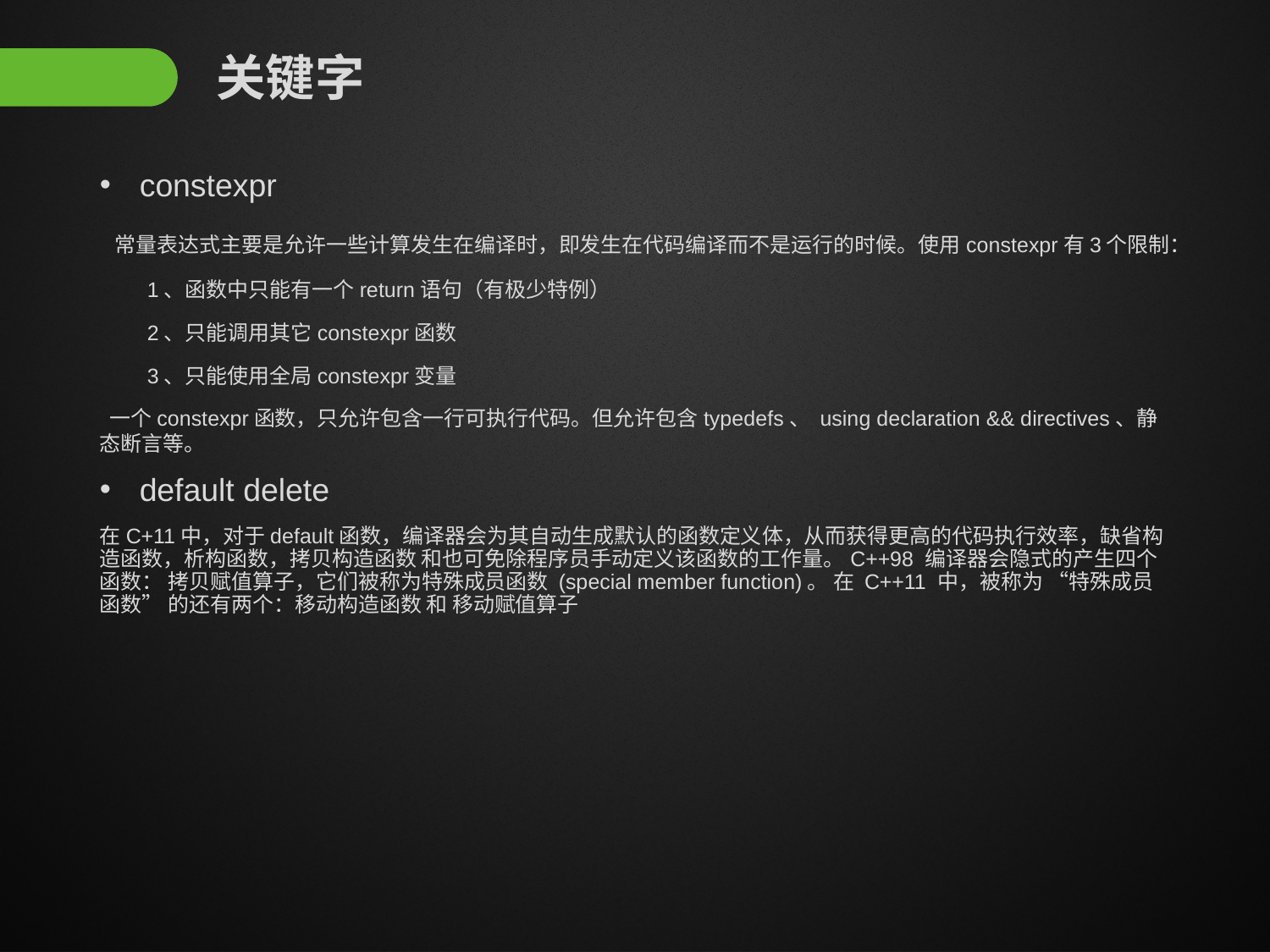

# 关键字
constexpr
 常量表达式主要是允许一些计算发生在编译时，即发生在代码编译而不是运行的时候。使用constexpr有3个限制：
　　1、函数中只能有一个return语句（有极少特例）
　　2、只能调用其它constexpr函数
　　3、只能使用全局constexpr变量
 一个constexpr函数，只允许包含一行可执行代码。但允许包含typedefs、 using declaration && directives、静态断言等。
default delete
在C+11中，对于default函数，编译器会为其自动生成默认的函数定义体，从而获得更高的代码执行效率，缺省构造函数，析构函数，拷贝构造函数 和也可免除程序员手动定义该函数的工作量。C++98 编译器会隐式的产生四个函数： 拷贝赋值算子，它们被称为特殊成员函数 (special member function)。 在 C++11 中，被称为 “特殊成员函数” 的还有两个：移动构造函数 和 移动赋值算子